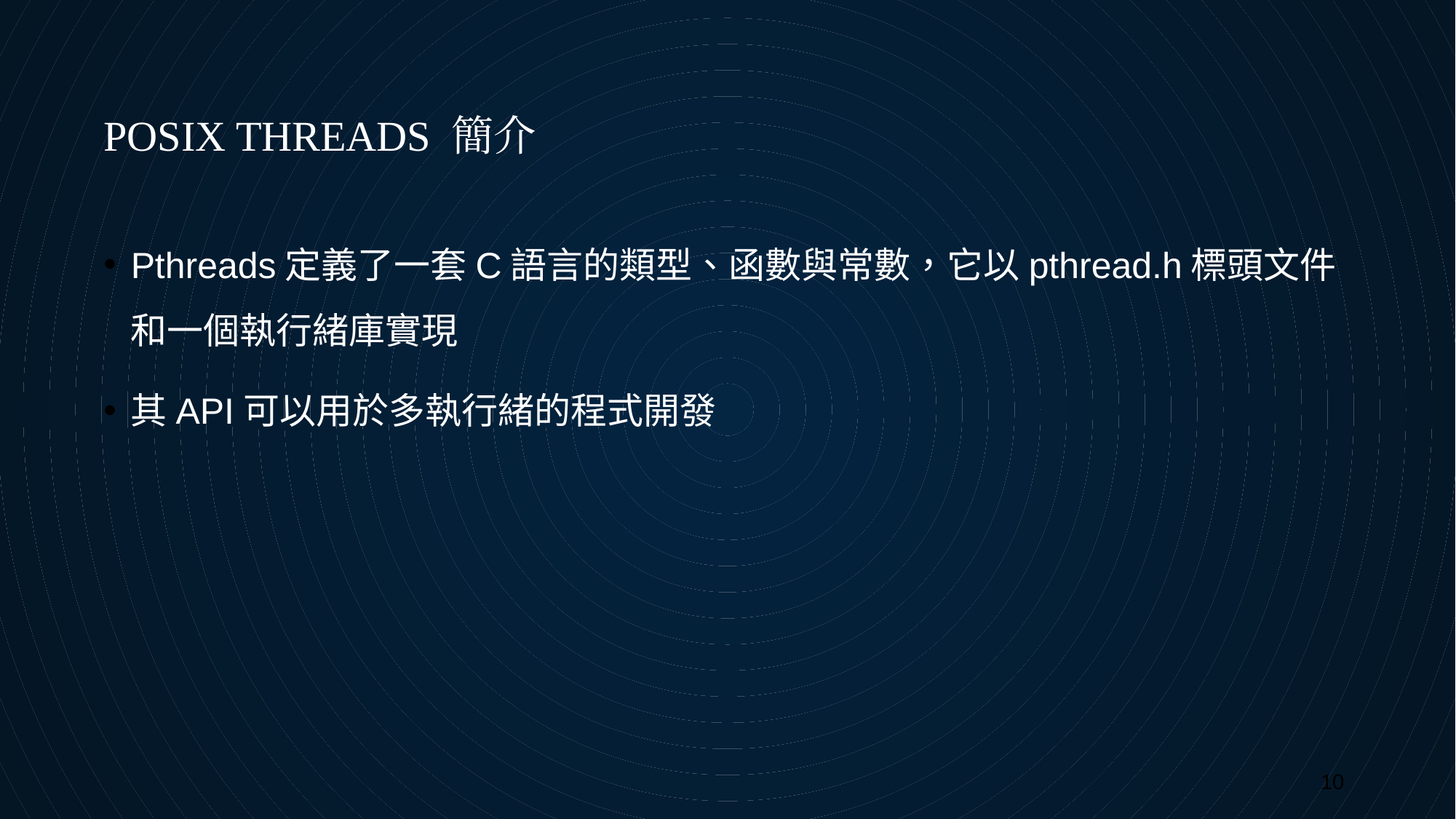

POSIX THREADS 簡介
Pthreads定義了一套C語言的類型、函數與常數，它以pthread.h標頭文件和一個執行緒庫實現
其API可以用於多執行緒的程式開發
10